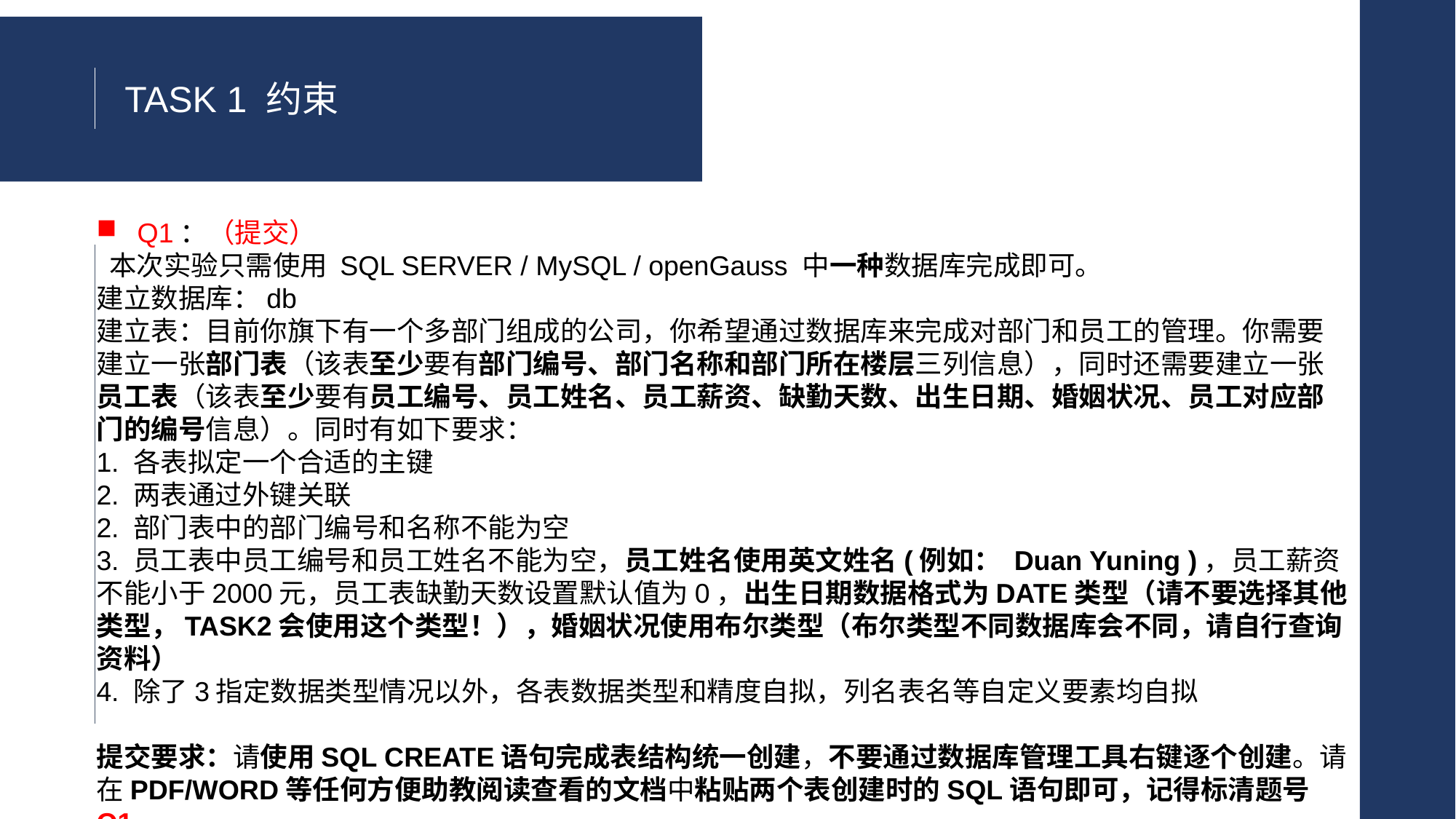

TASK 1 约束
Q1：（提交）
 本次实验只需使用 SQL SERVER / MySQL / openGauss 中一种数据库完成即可。
建立数据库：db
建立表：目前你旗下有一个多部门组成的公司，你希望通过数据库来完成对部门和员工的管理。你需要建立一张部门表（该表至少要有部门编号、部门名称和部门所在楼层三列信息），同时还需要建立一张员工表（该表至少要有员工编号、员工姓名、员工薪资、缺勤天数、出生日期、婚姻状况、员工对应部门的编号信息）。同时有如下要求：
1. 各表拟定一个合适的主键
2. 两表通过外键关联
2. 部门表中的部门编号和名称不能为空
3. 员工表中员工编号和员工姓名不能为空，员工姓名使用英文姓名(例如： Duan Yuning )，员工薪资不能小于2000元，员工表缺勤天数设置默认值为0，出生日期数据格式为DATE类型（请不要选择其他类型，TASK2会使用这个类型！），婚姻状况使用布尔类型（布尔类型不同数据库会不同，请自行查询资料）
4. 除了3指定数据类型情况以外，各表数据类型和精度自拟，列名表名等自定义要素均自拟

提交要求：请使用SQL CREATE语句完成表结构统一创建，不要通过数据库管理工具右键逐个创建。请在PDF/WORD等任何方便助教阅读查看的文档中粘贴两个表创建时的SQL语句即可，记得标清题号Q1。